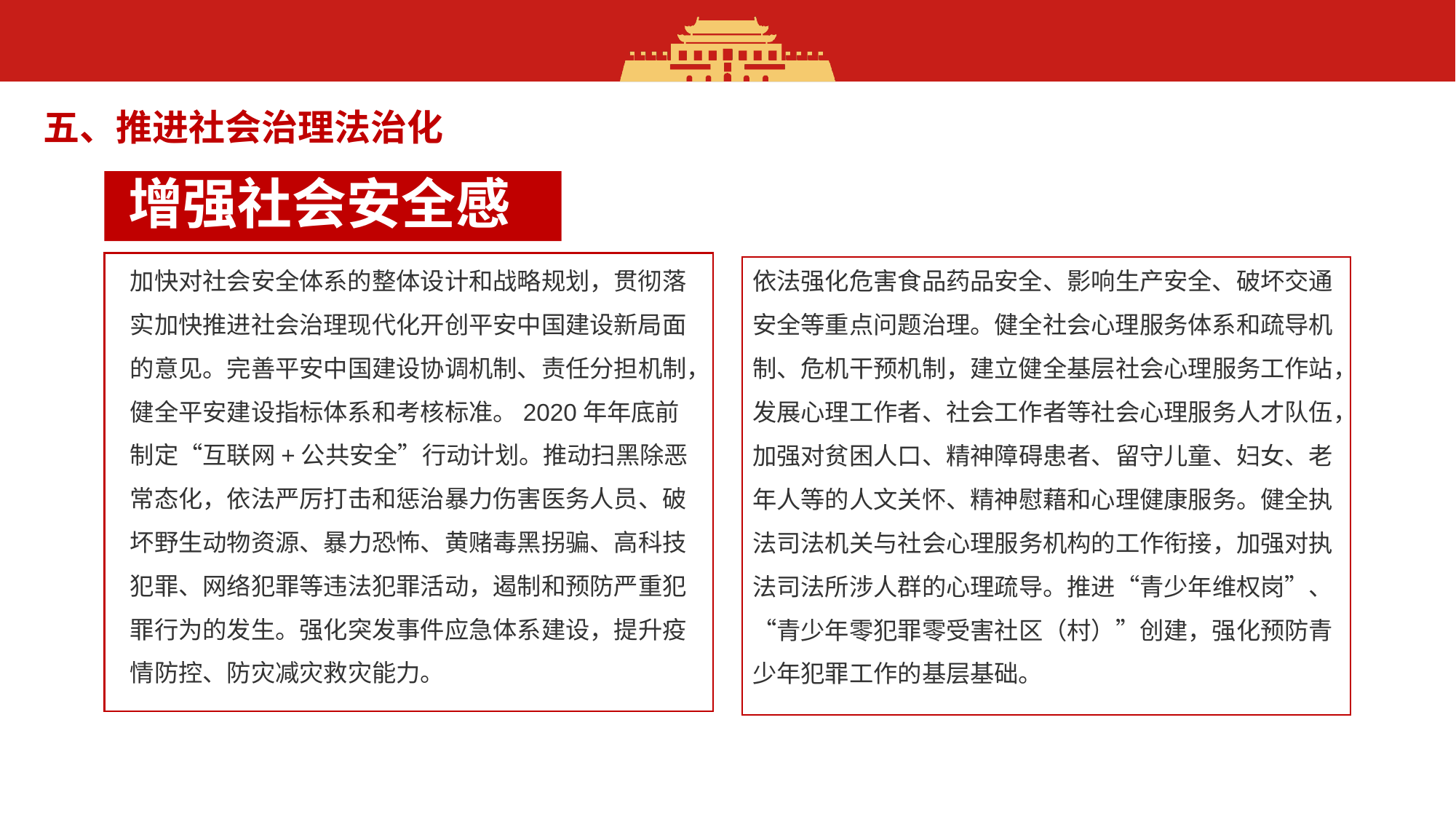

增强社会安全感
加快对社会安全体系的整体设计和战略规划，贯彻落实加快推进社会治理现代化开创平安中国建设新局面的意见。完善平安中国建设协调机制、责任分担机制，健全平安建设指标体系和考核标准。2020年年底前制定“互联网+公共安全”行动计划。推动扫黑除恶常态化，依法严厉打击和惩治暴力伤害医务人员、破坏野生动物资源、暴力恐怖、黄赌毒黑拐骗、高科技犯罪、网络犯罪等违法犯罪活动，遏制和预防严重犯罪行为的发生。强化突发事件应急体系建设，提升疫情防控、防灾减灾救灾能力。
依法强化危害食品药品安全、影响生产安全、破坏交通安全等重点问题治理。健全社会心理服务体系和疏导机制、危机干预机制，建立健全基层社会心理服务工作站，发展心理工作者、社会工作者等社会心理服务人才队伍，加强对贫困人口、精神障碍患者、留守儿童、妇女、老年人等的人文关怀、精神慰藉和心理健康服务。健全执法司法机关与社会心理服务机构的工作衔接，加强对执法司法所涉人群的心理疏导。推进“青少年维权岗”、“青少年零犯罪零受害社区（村）”创建，强化预防青少年犯罪工作的基层基础。